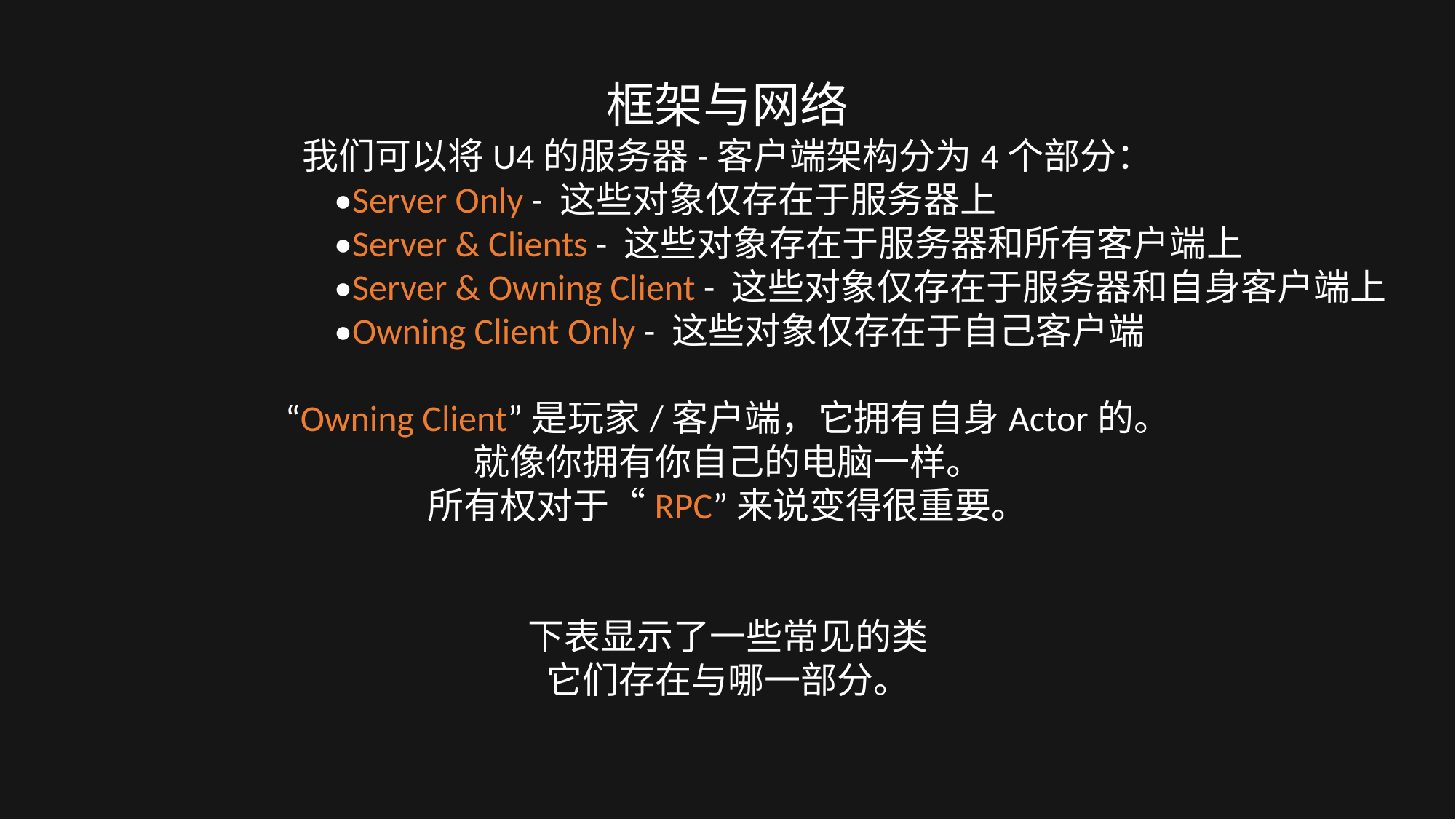

框架与网络
我们可以将U4的服务器-客户端架构分为4个部分：
•Server Only - 这些对象仅存在于服务器上
•Server & Clients - 这些对象存在于服务器和所有客户端上
•Server & Owning Client - 这些对象仅存在于服务器和自身客户端上
•Owning Client Only - 这些对象仅存在于自己客户端

“Owning Client”是玩家/客户端，它拥有自身Actor的。
就像你拥有你自己的电脑一样。
所有权对于“RPC”来说变得很重要。

下表显示了一些常见的类
它们存在与哪一部分。